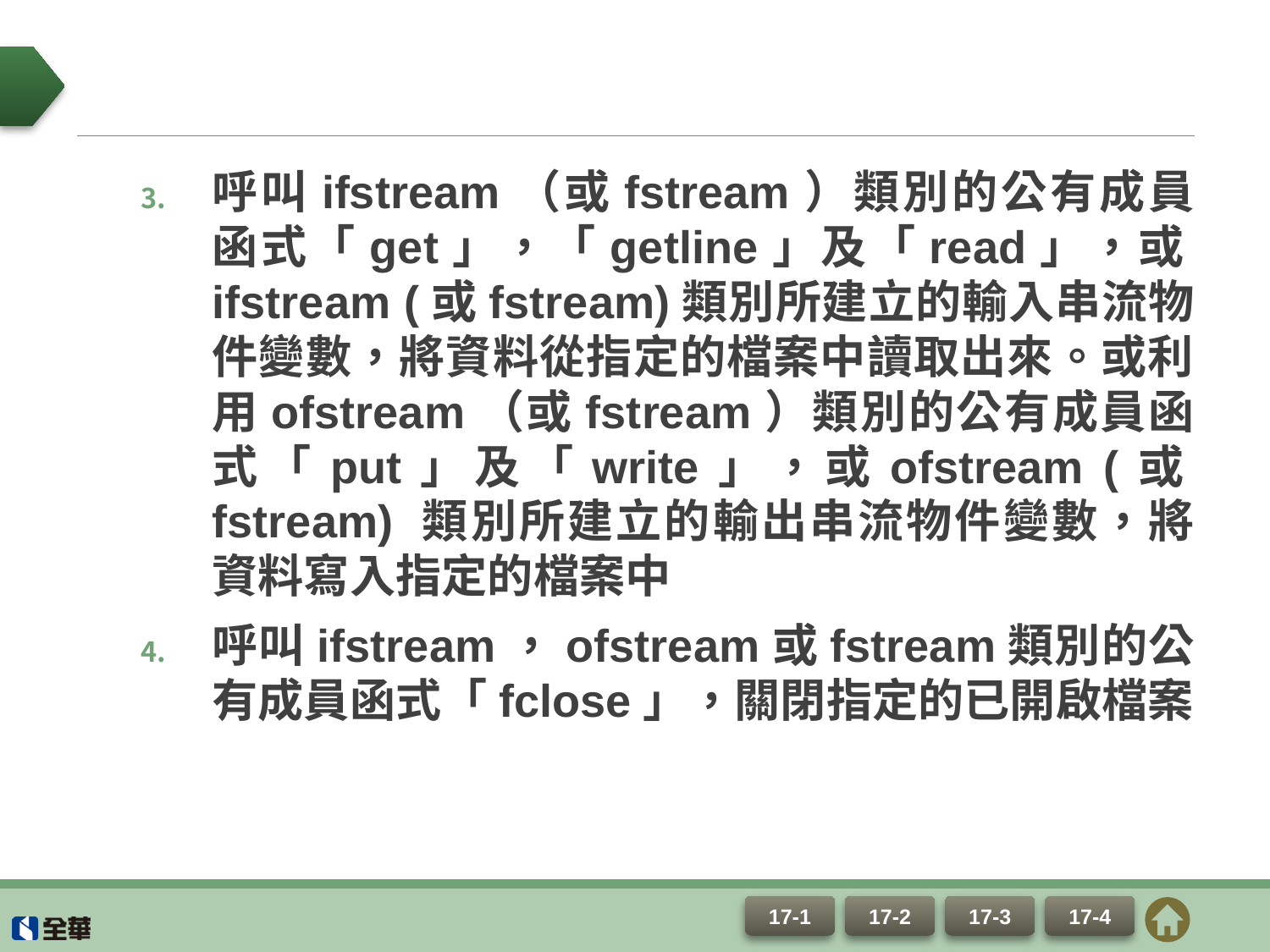

#
呼叫ifstream（或fstream）類別的公有成員函式「get」，「getline」及「read」，或ifstream (或fstream)類別所建立的輸入串流物件變數，將資料從指定的檔案中讀取出來。或利用ofstream（或fstream）類別的公有成員函式「put」及「write」，或ofstream (或fstream) 類別所建立的輸出串流物件變數，將資料寫入指定的檔案中
呼叫ifstream，ofstream或fstream類別的公有成員函式「fclose」，關閉指定的已開啟檔案